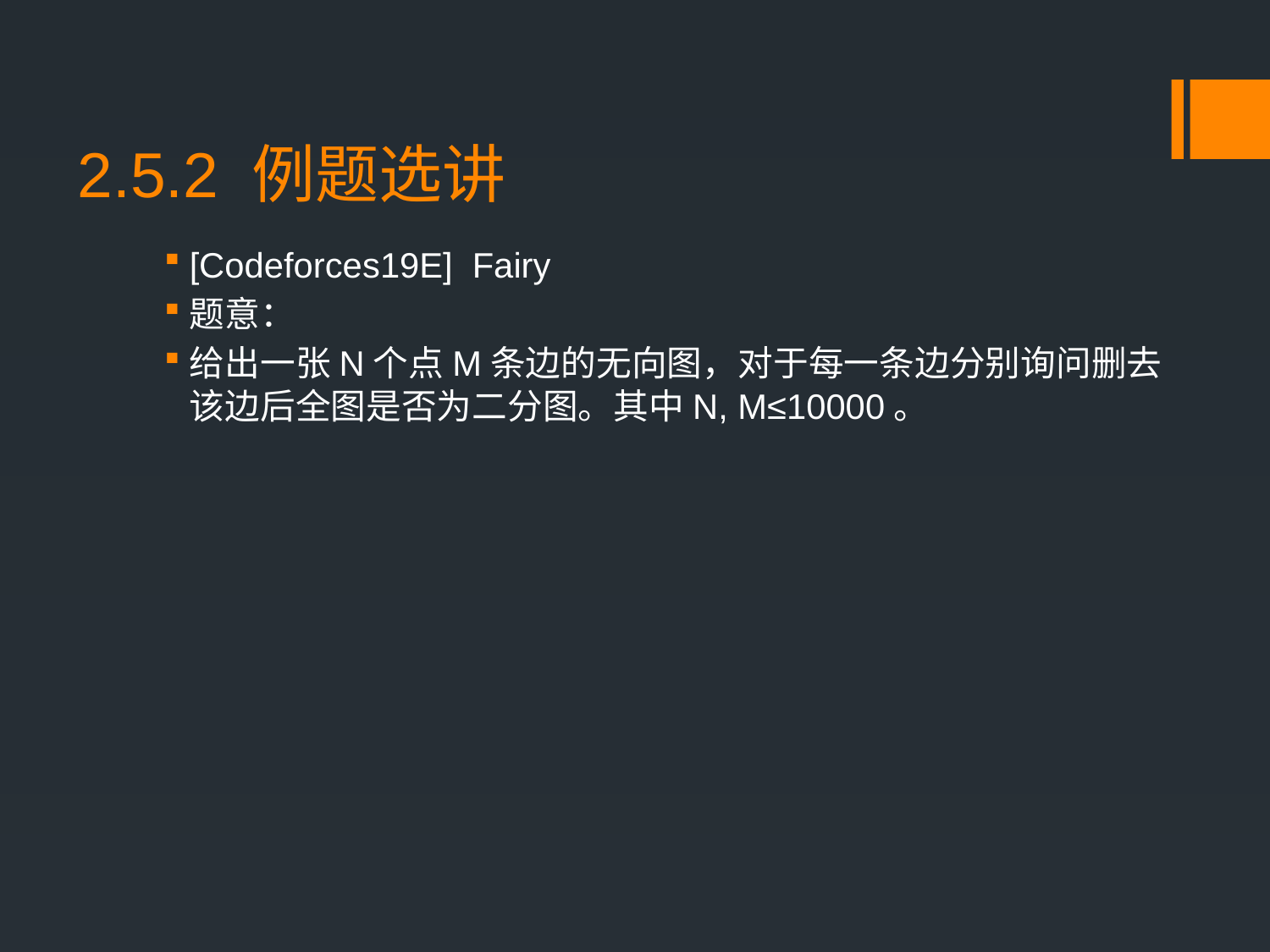

# 2.5.2 例题选讲
[Codeforces19E]  Fairy
题意：
给出一张N个点M条边的无向图，对于每一条边分别询问删去该边后全图是否为二分图。其中N, M≤10000。